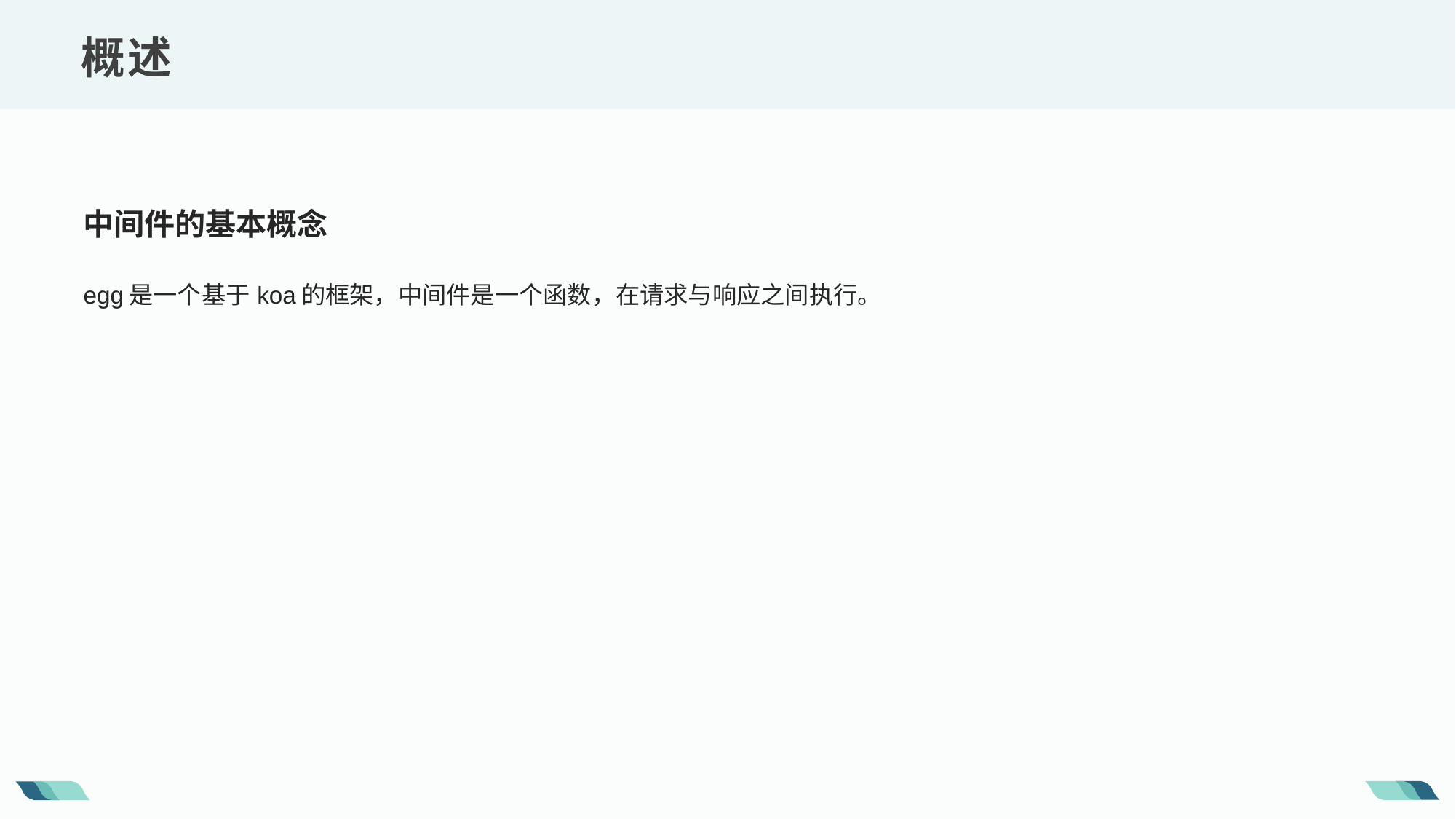

概述
中间件的基本概念
egg是一个基于koa的框架，中间件是一个函数，在请求与响应之间执行。